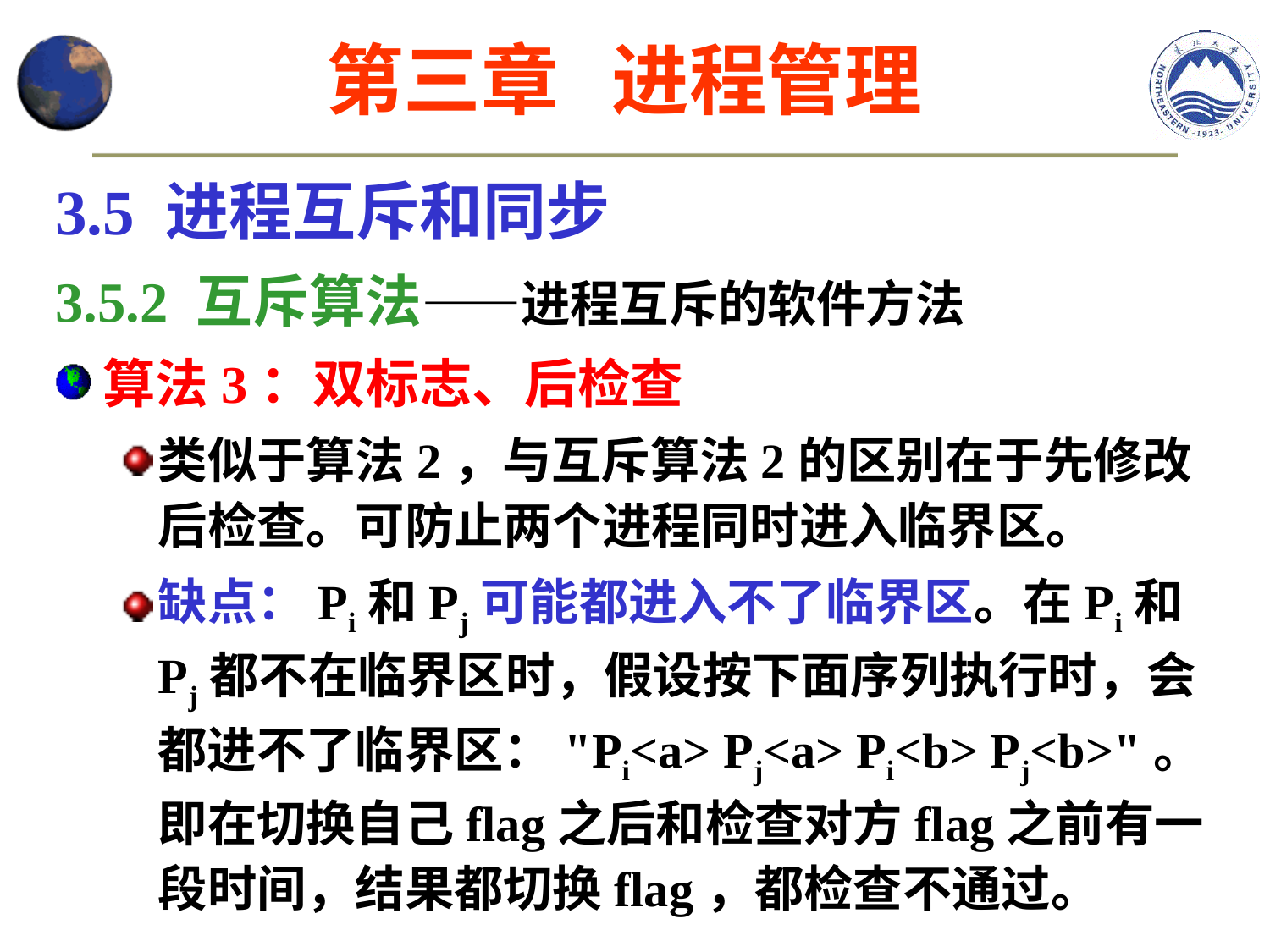

第三章   进程管理
3.5 进程互斥和同步
3.5.2 互斥算法——进程互斥的软件方法
算法3：双标志、后检查
类似于算法2，与互斥算法2的区别在于先修改后检查。可防止两个进程同时进入临界区。
缺点：Pi和Pj可能都进入不了临界区。在Pi和Pj都不在临界区时，假设按下面序列执行时，会都进不了临界区："Pi<a> Pj<a> Pi<b> Pj<b>"。即在切换自己flag之后和检查对方flag之前有一段时间，结果都切换flag，都检查不通过。